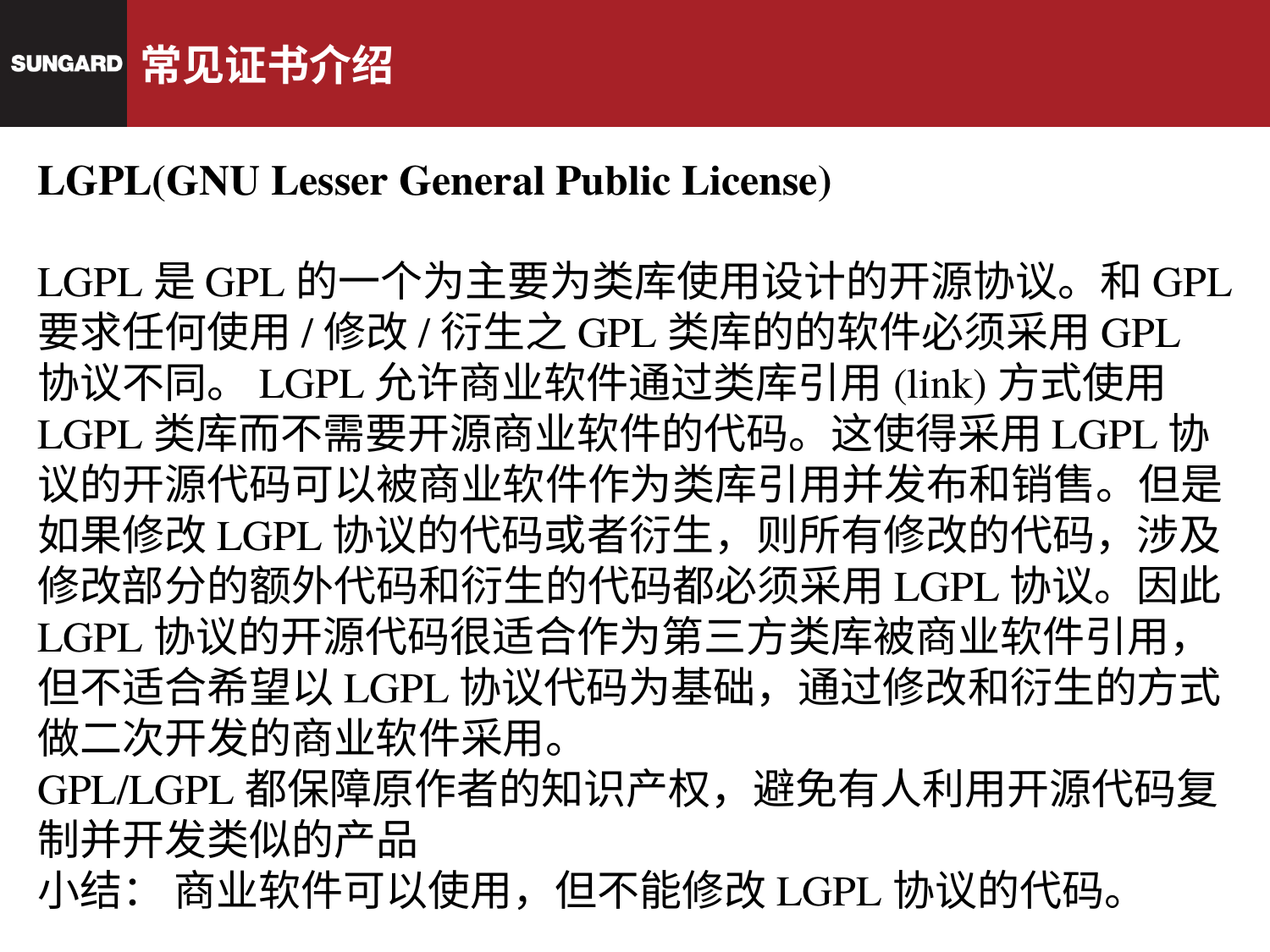

# 常见证书介绍
LGPL(GNU Lesser General Public License)

LGPL是GPL的一个为主要为类库使用设计的开源协议。和GPL要求任何使用/修改/衍生之GPL类库的的软件必须采用GPL协议不同。LGPL允许商业软件通过类库引用(link)方式使用LGPL类库而不需要开源商业软件的代码。这使得采用LGPL协议的开源代码可以被商业软件作为类库引用并发布和销售。但是如果修改LGPL协议的代码或者衍生，则所有修改的代码，涉及修改部分的额外代码和衍生的代码都必须采用LGPL协议。因此LGPL协议的开源代码很适合作为第三方类库被商业软件引用，但不适合希望以LGPL协议代码为基础，通过修改和衍生的方式做二次开发的商业软件采用。
GPL/LGPL都保障原作者的知识产权，避免有人利用开源代码复制并开发类似的产品
小结： 商业软件可以使用，但不能修改LGPL协议的代码。